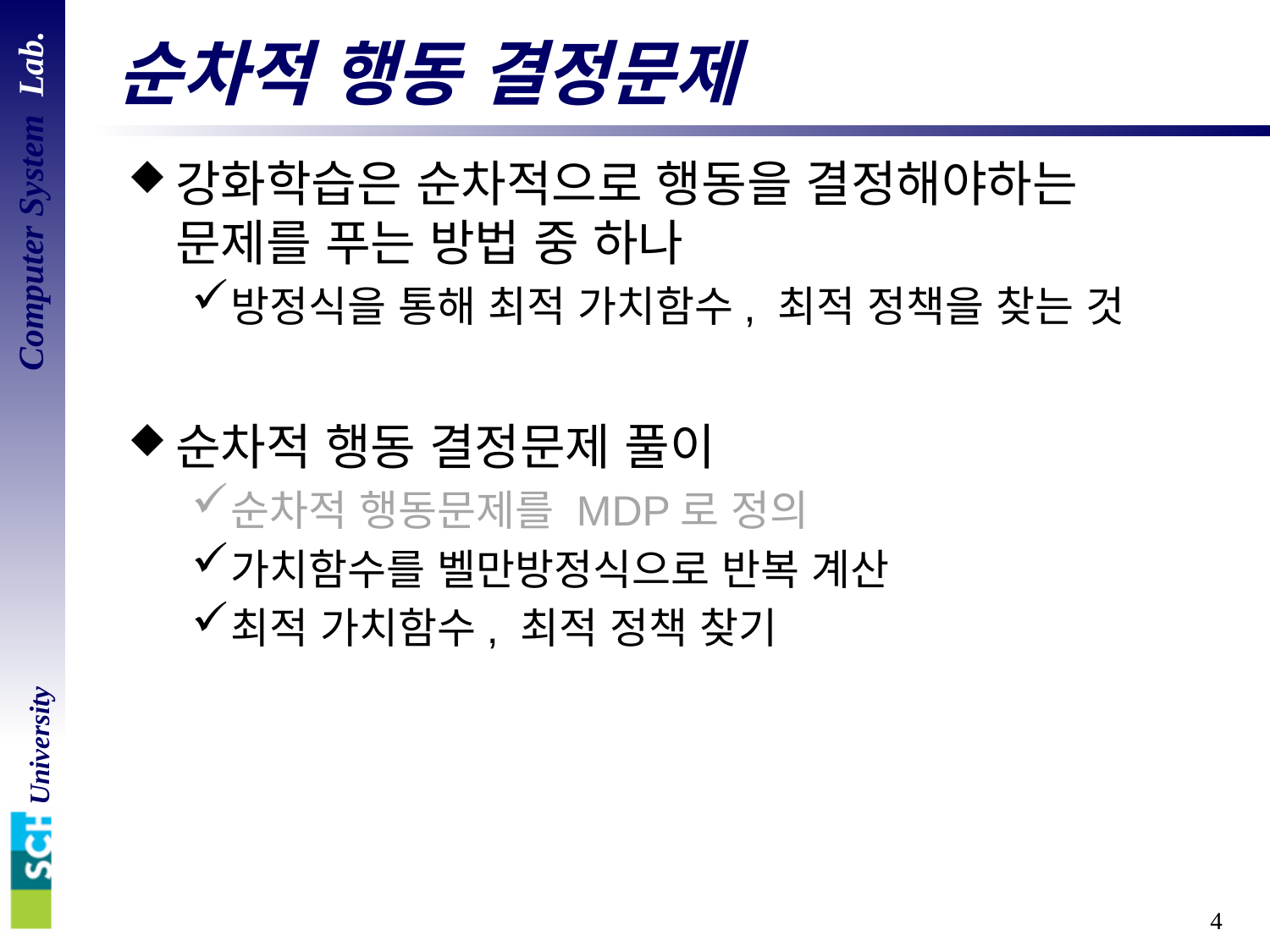

# 순차적 행동 결정문제
강화학습은 순차적으로 행동을 결정해야하는 문제를 푸는 방법 중 하나
방정식을 통해 최적 가치함수, 최적 정책을 찾는 것

순차적 행동 결정문제 풀이
순차적 행동문제를 MDP로 정의
가치함수를 벨만방정식으로 반복 계산
최적 가치함수, 최적 정책 찾기